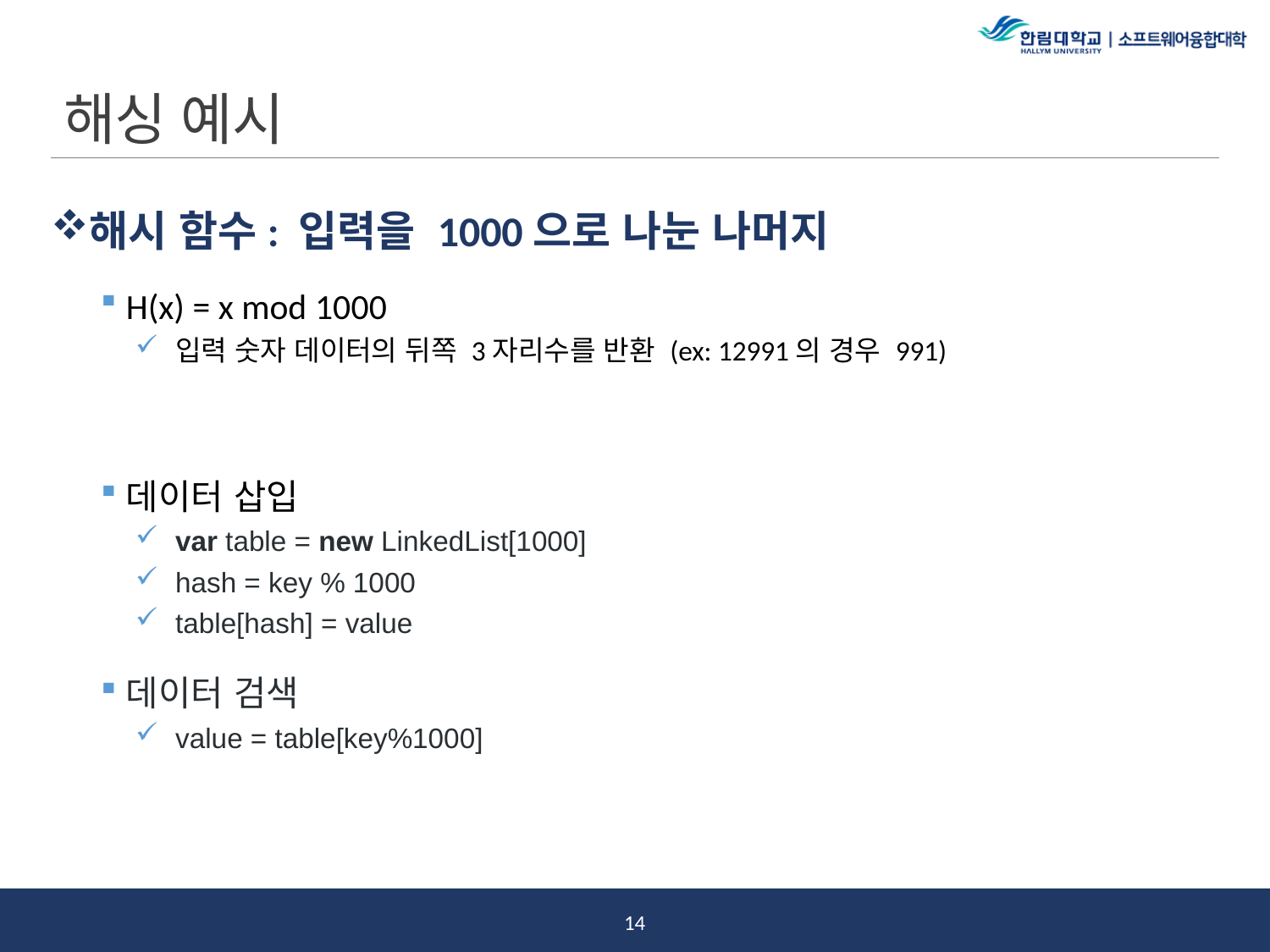

# 해싱 예시
해시 함수: 입력을 1000으로 나눈 나머지
H(x) = x mod 1000
입력 숫자 데이터의 뒤쪽 3자리수를 반환 (ex: 12991의 경우 991)

데이터 삽입
var table = new LinkedList[1000]
hash = key % 1000
table[hash] = value
데이터 검색
value = table[key%1000]
14